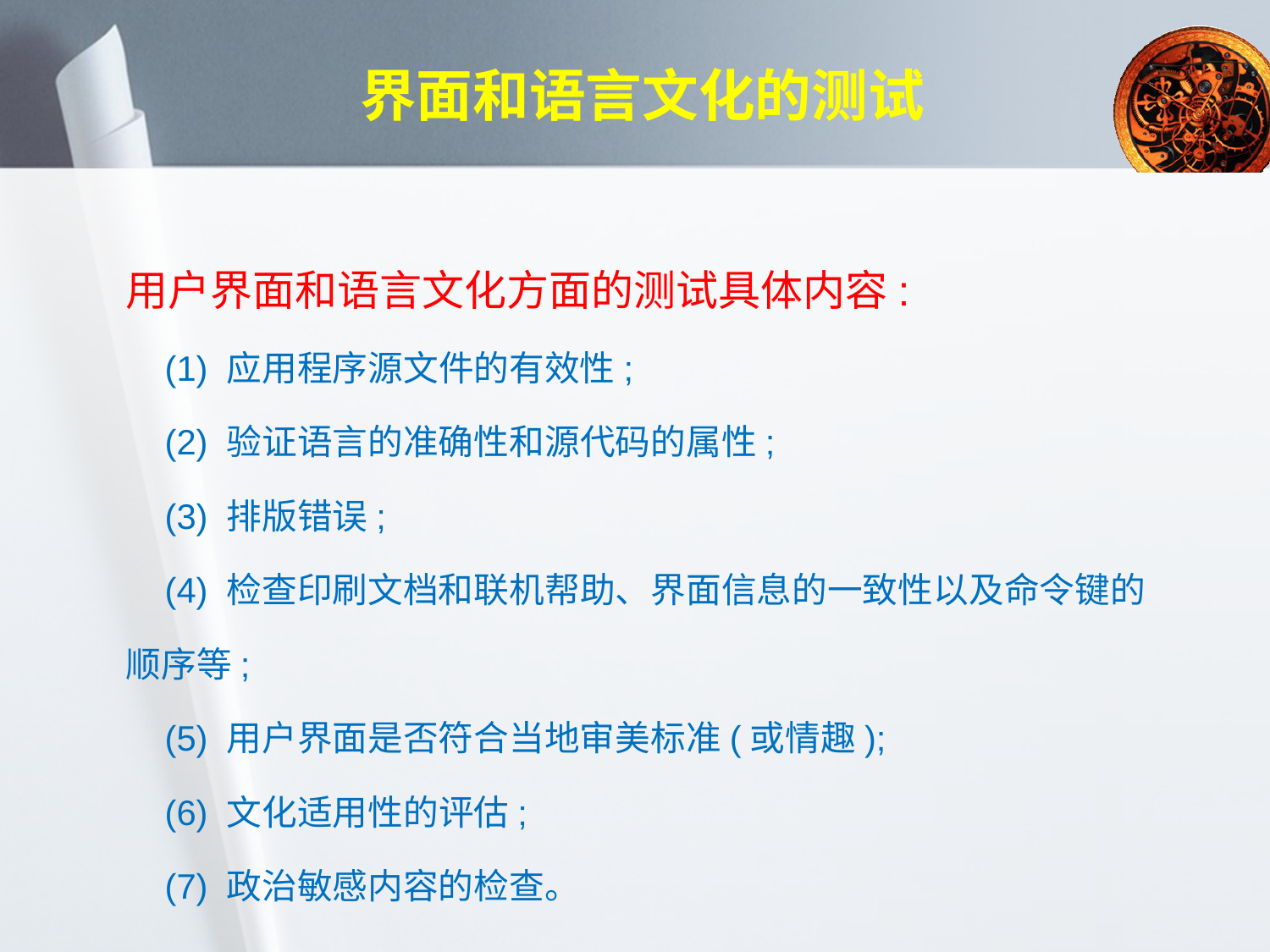

# 界面和语言文化的测试
用户界面和语言文化方面的测试具体内容:
    (1) 应用程序源文件的有效性;
    (2) 验证语言的准确性和源代码的属性;
    (3) 排版错误;
    (4) 检查印刷文档和联机帮助、界面信息的一致性以及命令键的顺序等;
    (5) 用户界面是否符合当地审美标准(或情趣);
    (6) 文化适用性的评估;
    (7) 政治敏感内容的检查。